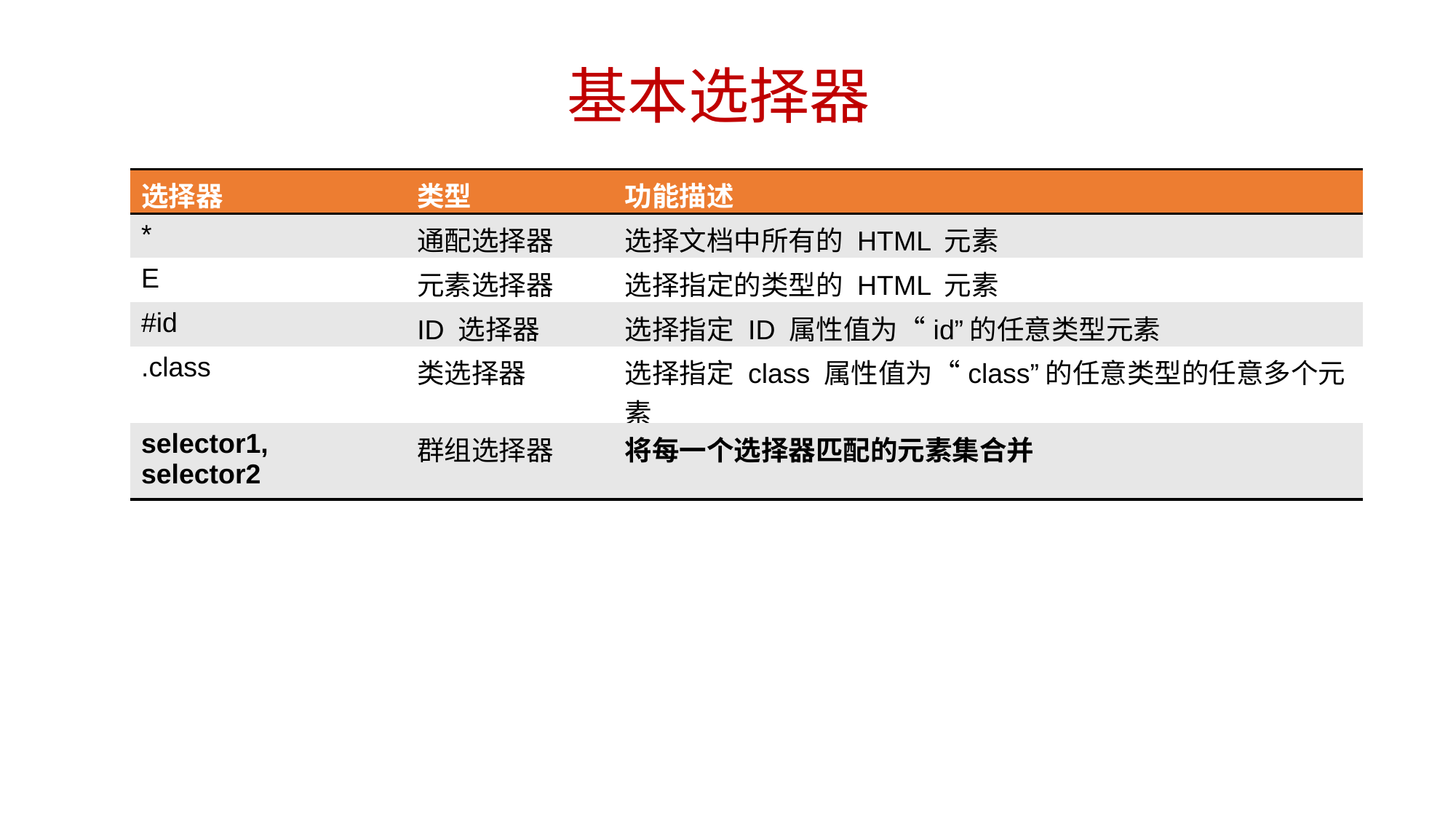

基本选择器
| 选择器 | 类型 | 功能描述 |
| --- | --- | --- |
| \* | 通配选择器 | 选择文档中所有的 HTML 元素 |
| E | 元素选择器 | 选择指定的类型的 HTML 元素 |
| #id | ID 选择器 | 选择指定 ID 属性值为“id”的任意类型元素 |
| .class | 类选择器 | 选择指定 class 属性值为“class”的任意类型的任意多个元素 |
| selector1, selector2 | 群组选择器 | 将每一个选择器匹配的元素集合并 |